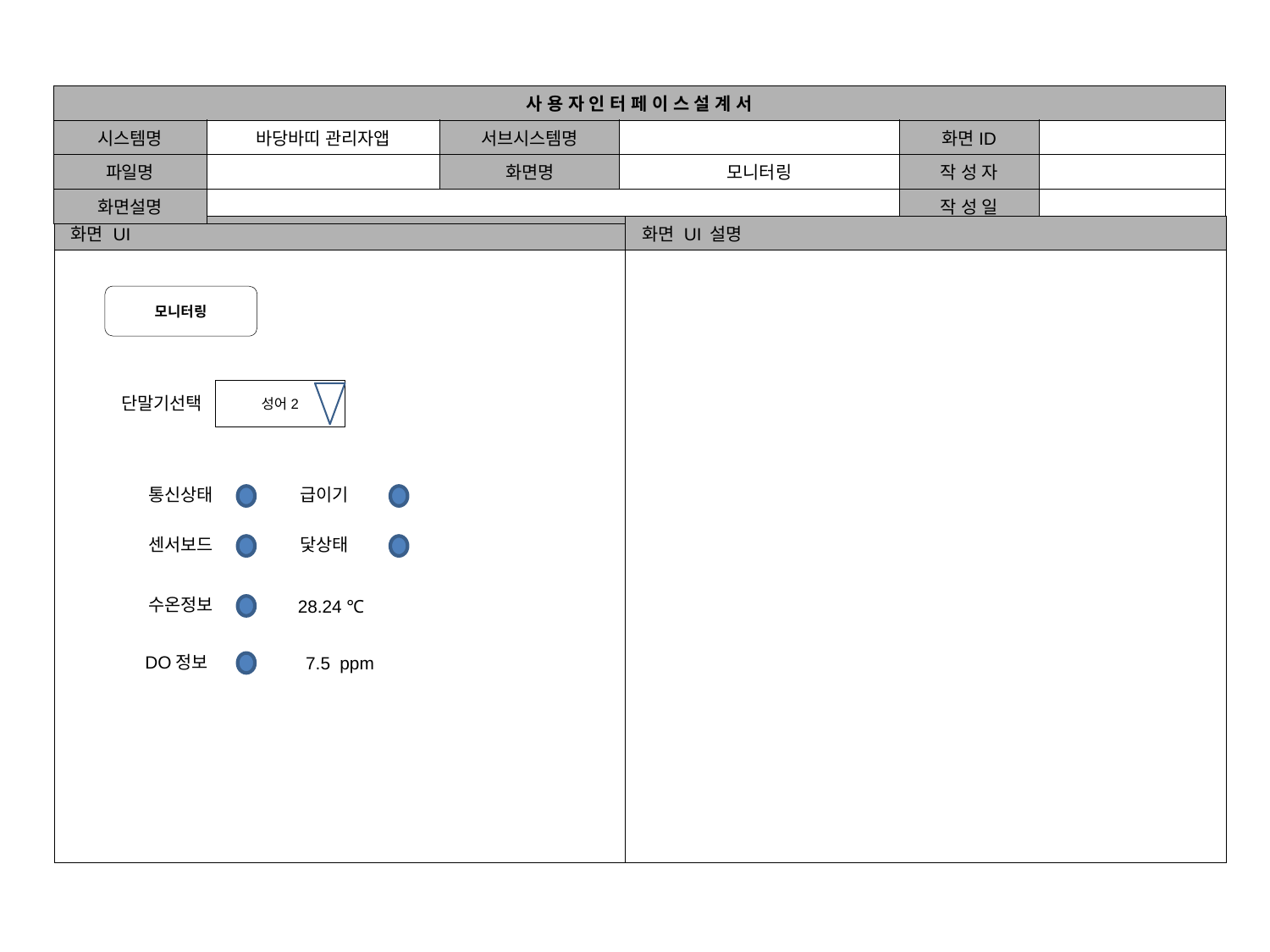

| 사 용 자 인 터 페 이 스 설 계 서 |  |  |  |  |  |
| --- | --- | --- | --- | --- | --- |
| 시스템명 | 바당바띠 관리자앱 | 서브시스템명 |  | 화면ID |  |
| 파일명 |  | 화면명 | 모니터링 | 작 성 자 |  |
| 화면설명 |  |  |  | 작 성 일 |  |
| 화면 UI |
| --- |
|  |
| 화면 UI 설명 |
| --- |
|  |
모니터링
성어2

단말기선택
통신상태
급이기

센서보드
닻상태

수온정보
28.24 ℃

DO정보
 7.5  ppm